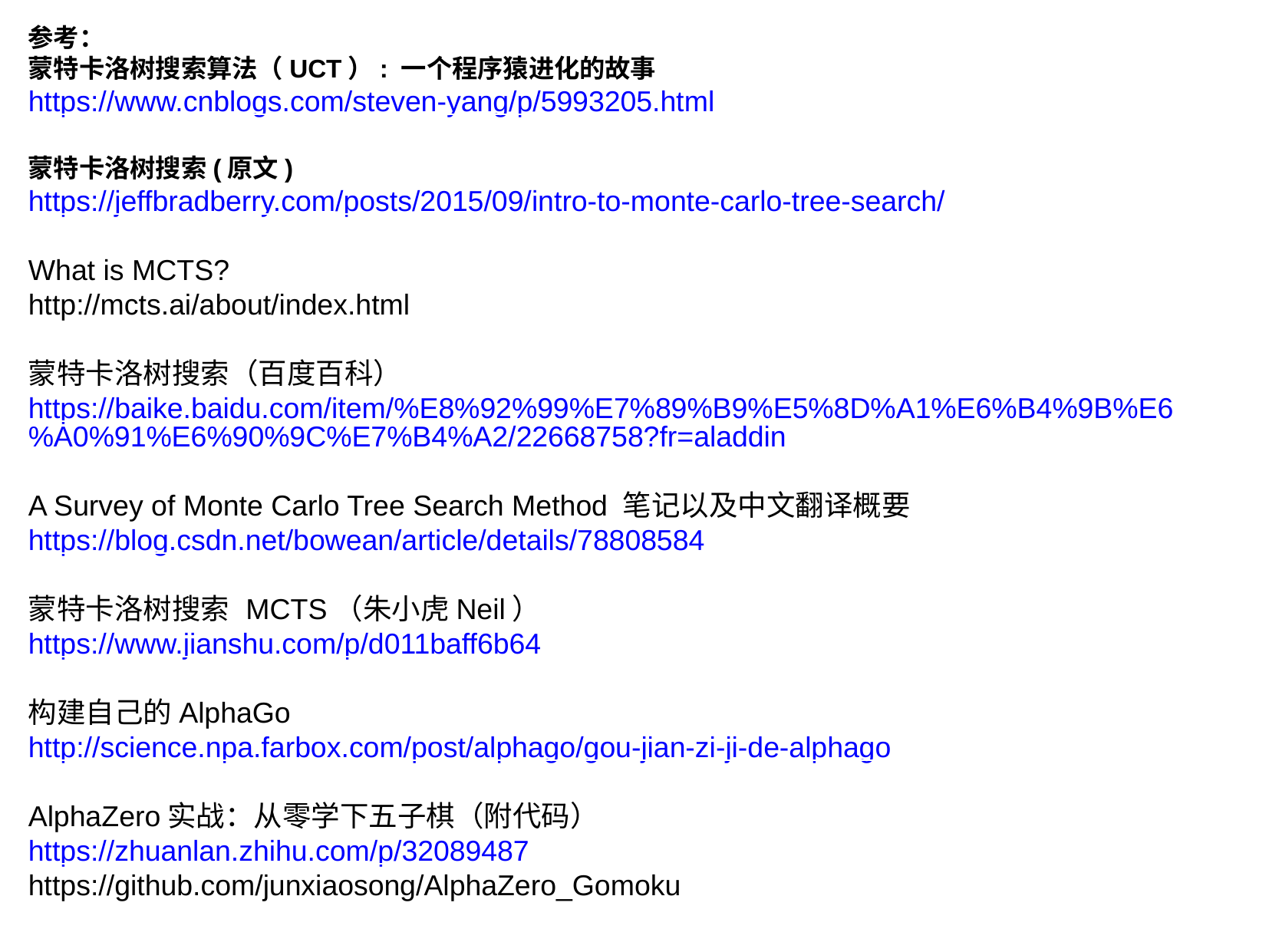

参考：
蒙特卡洛树搜索算法（UCT）: 一个程序猿进化的故事
https://www.cnblogs.com/steven-yang/p/5993205.html

蒙特卡洛树搜索(原文)
https://jeffbradberry.com/posts/2015/09/intro-to-monte-carlo-tree-search/

What is MCTS?
http://mcts.ai/about/index.html

蒙特卡洛树搜索（百度百科）
https://baike.baidu.com/item/%E8%92%99%E7%89%B9%E5%8D%A1%E6%B4%9B%E6%A0%91%E6%90%9C%E7%B4%A2/22668758?fr=aladdin

A Survey of Monte Carlo Tree Search Method 笔记以及中文翻译概要
https://blog.csdn.net/bowean/article/details/78808584

蒙特卡洛树搜索 MCTS（朱小虎Neil）
https://www.jianshu.com/p/d011baff6b64

构建自己的AlphaGo
http://science.npa.farbox.com/post/alphago/gou-jian-zi-ji-de-alphago

AlphaZero实战：从零学下五子棋（附代码）
https://zhuanlan.zhihu.com/p/32089487
https://github.com/junxiaosong/AlphaZero_Gomoku